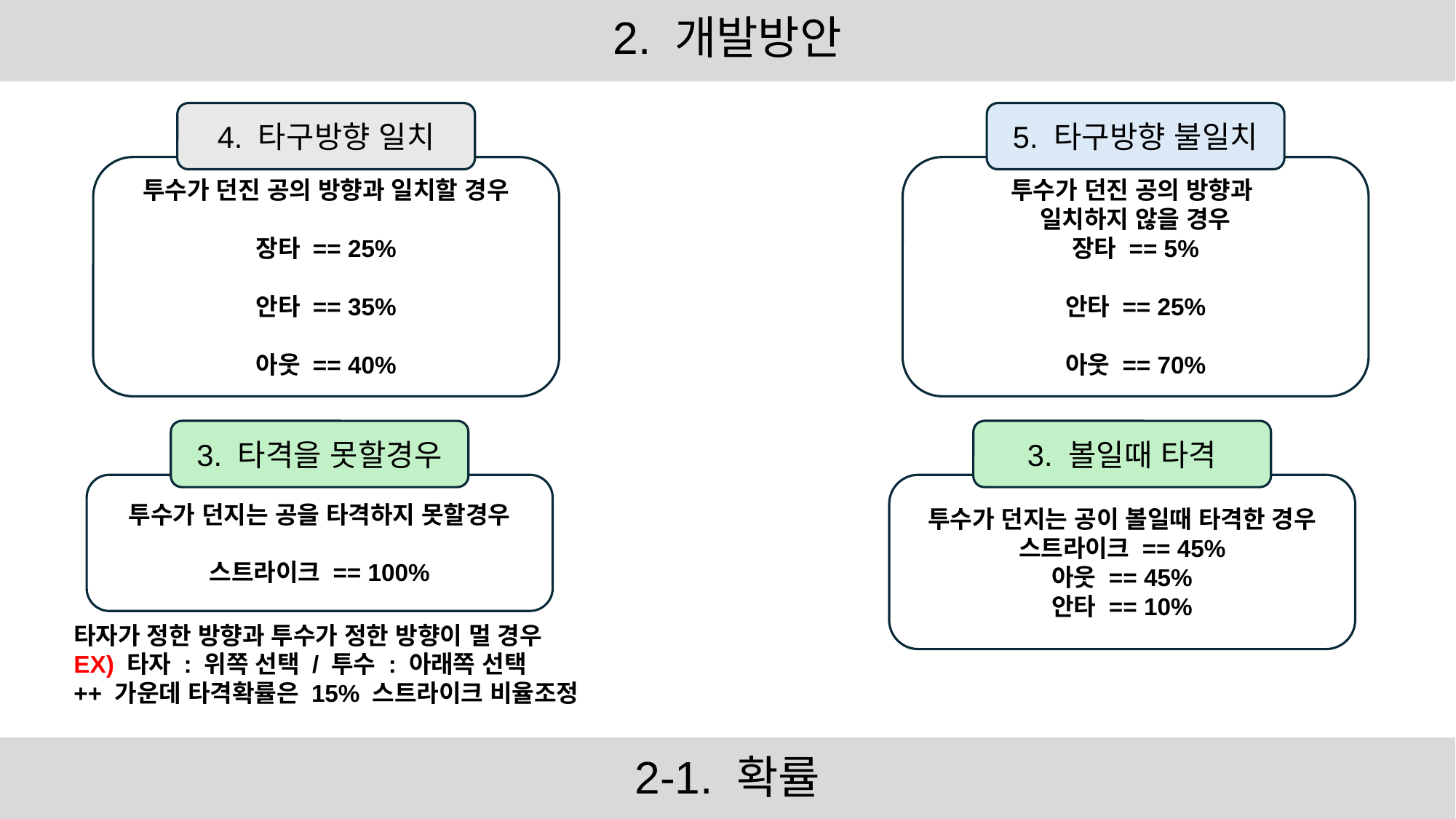

# 2. 개발방안
4. 타구방향 일치
5. 타구방향 불일치
투수가 던진 공의 방향과 일치할 경우

장타 == 25%

안타 == 35%

아웃 == 40%
투수가 던진 공의 방향과
일치하지 않을 경우
장타 == 5%

안타 == 25%

아웃 == 70%
3. 타격을 못할경우
3. 볼일때 타격
투수가 던지는 공을 타격하지 못할경우

스트라이크 == 100%
투수가 던지는 공이 볼일때 타격한 경우
스트라이크 == 45%
아웃 == 45%
안타 == 10%
타자가 정한 방향과 투수가 정한 방향이 멀 경우
EX) 타자 : 위쪽 선택 / 투수 : 아래쪽 선택
++ 가운데 타격확률은 15% 스트라이크 비율조정
2-1. 확률